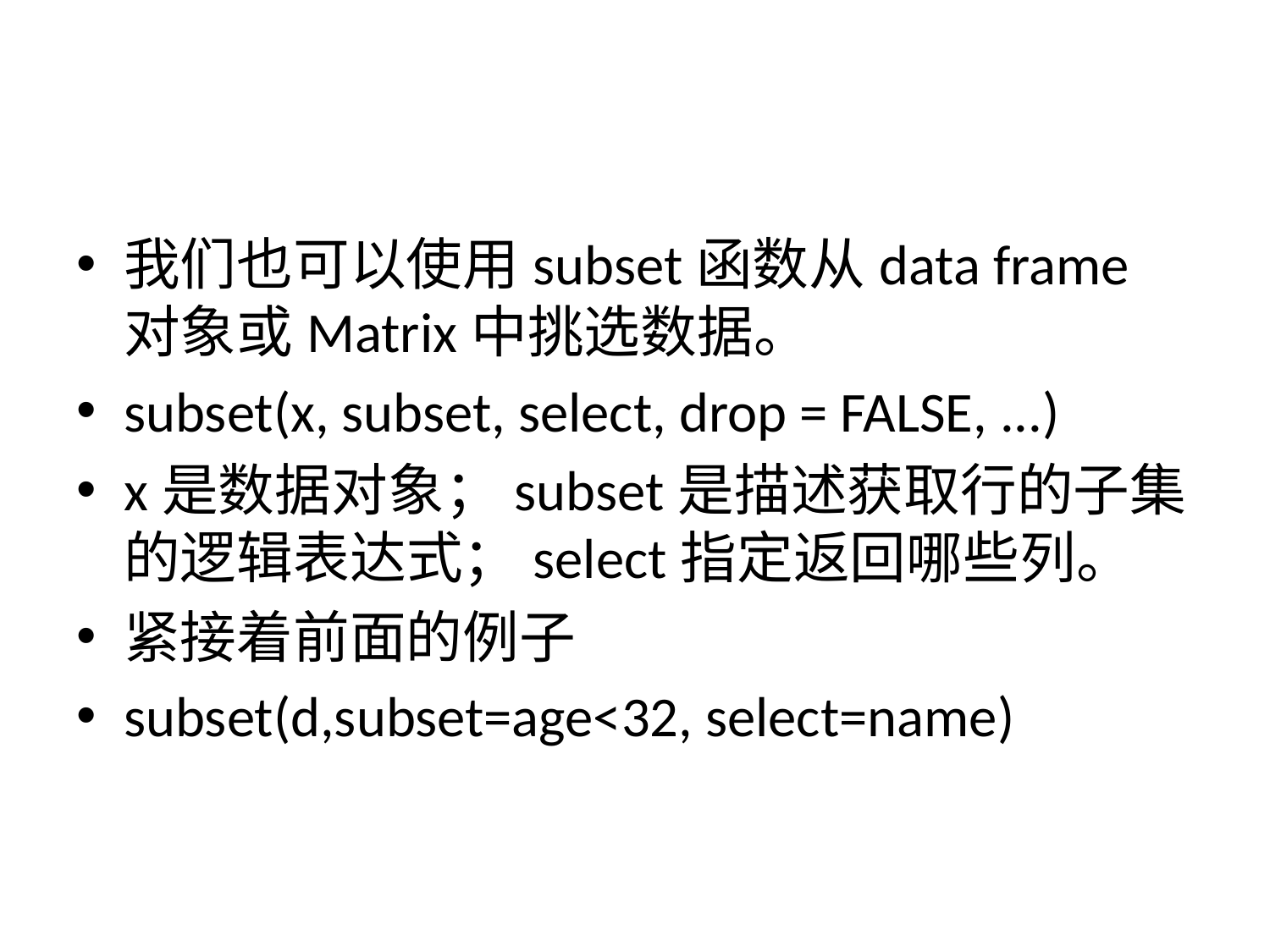

#
我们也可以使用subset函数从data frame对象或Matrix中挑选数据。
subset(x, subset, select, drop = FALSE, ...)
x是数据对象；subset是描述获取行的子集的逻辑表达式；select指定返回哪些列。
紧接着前面的例子
subset(d,subset=age<32, select=name)